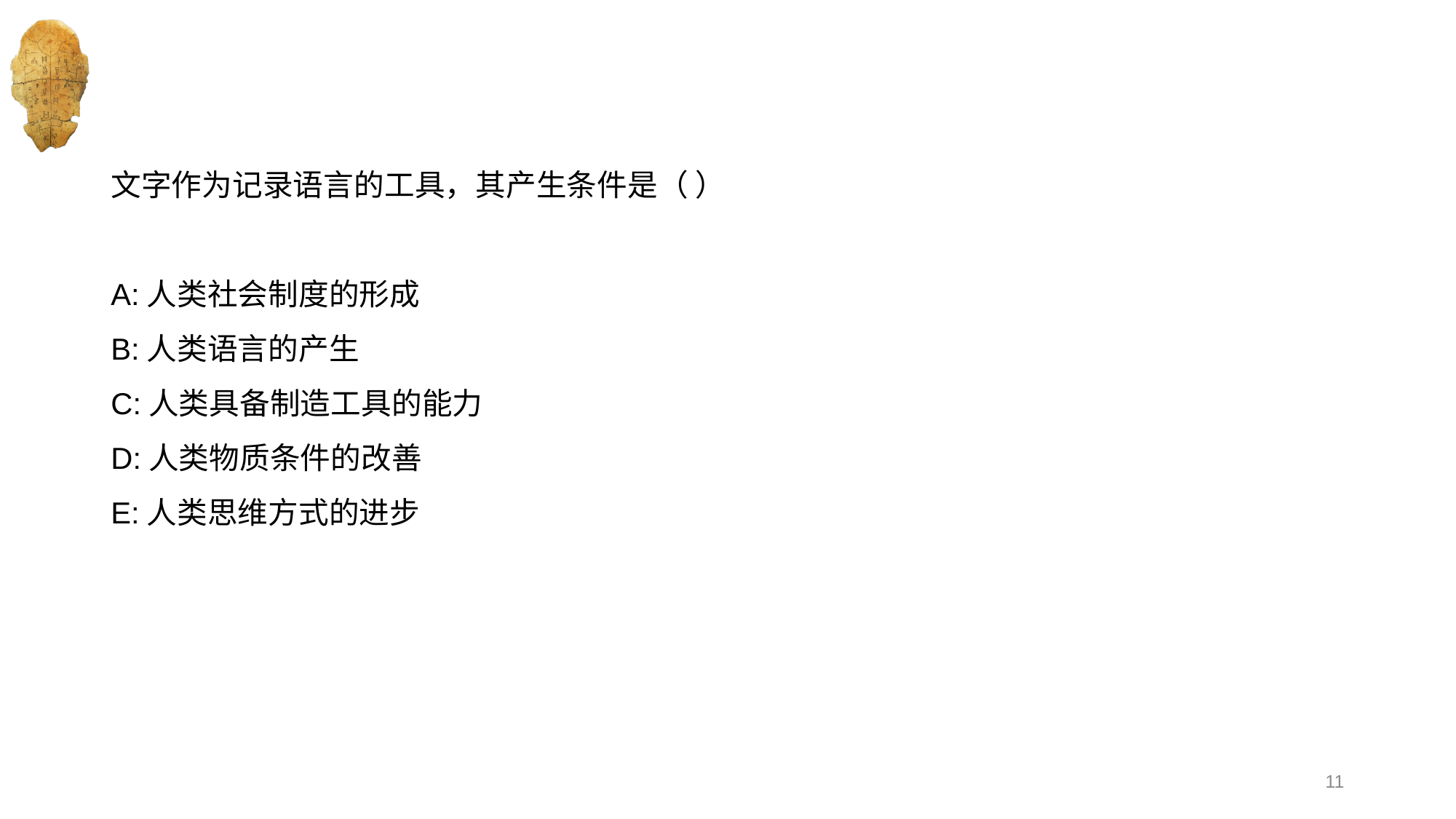

#
文字作为记录语言的工具，其产生条件是（ ）

A:人类社会制度的形成
B:人类语言的产生
C:人类具备制造工具的能力
D:人类物质条件的改善
E:人类思维方式的进步

11